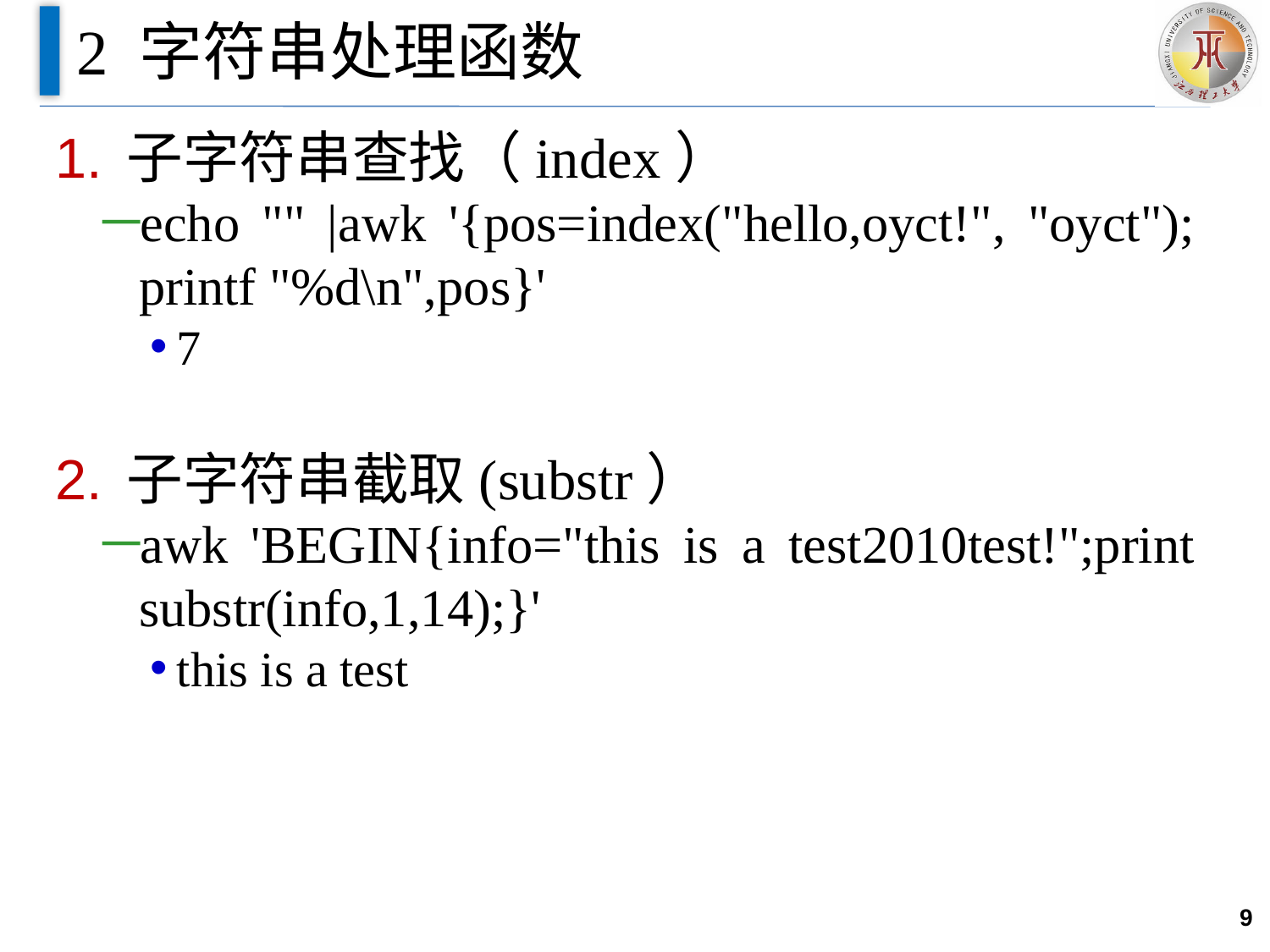

# 2 字符串处理函数
子字符串查找（index）
echo "" |awk '{pos=index("hello,oyct!", "oyct"); printf "%d\n",pos}'
7

子字符串截取(substr）
awk 'BEGIN{info="this is a test2010test!";print substr(info,1,14);}'
this is a test
9